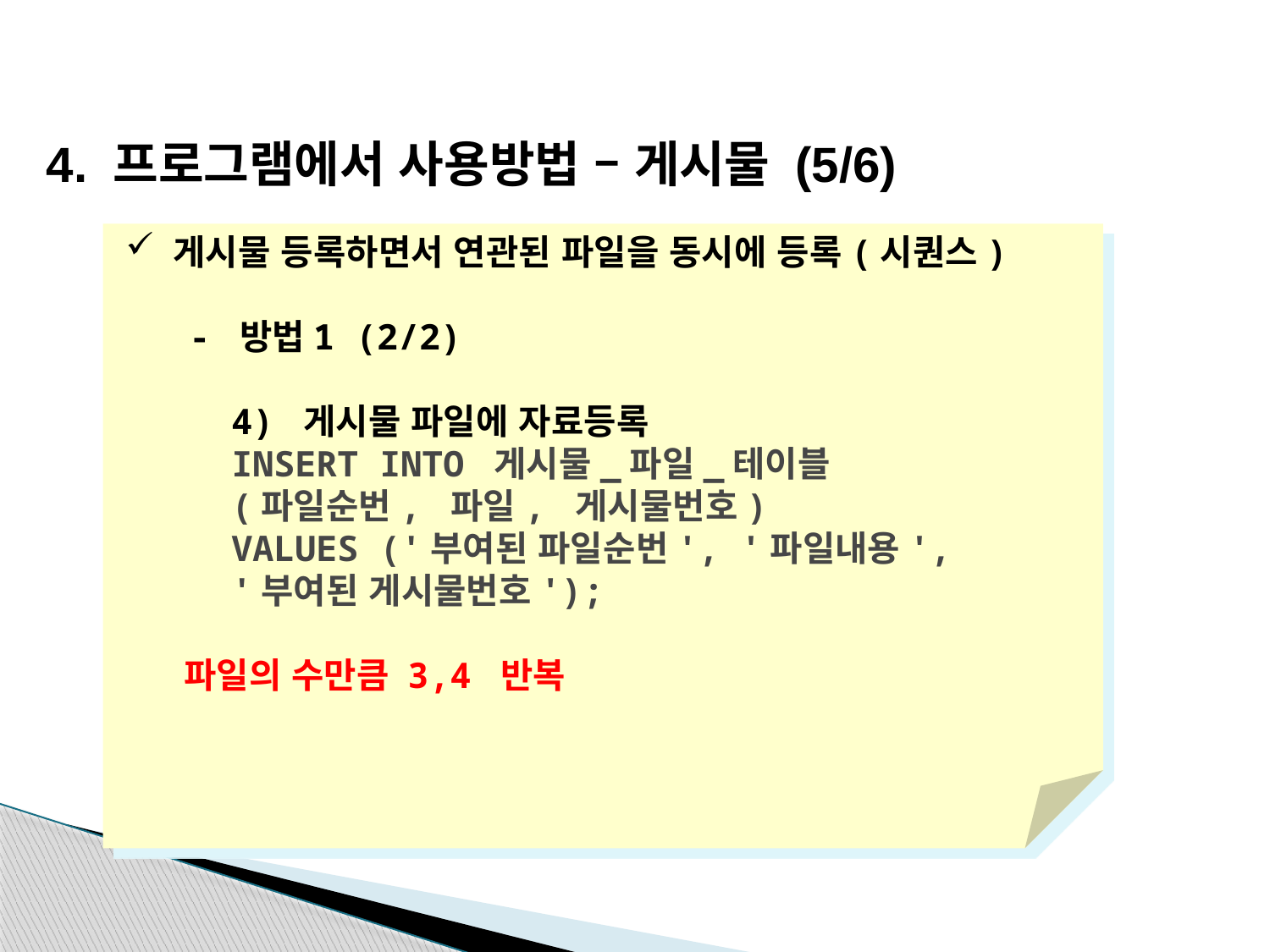

4. 프로그램에서 사용방법 – 게시물 (5/6)
게시물 등록하면서 연관된 파일을 동시에 등록(시퀀스)

   - 방법1 (2/2)

     4) 게시물 파일에 자료등록
     INSERT INTO 게시물_파일_테이블
     (파일순번, 파일, 게시물번호)
     VALUES ('부여된 파일순번', '파일내용',
     '부여된 게시물번호');

     파일의 수만큼 3,4 반복